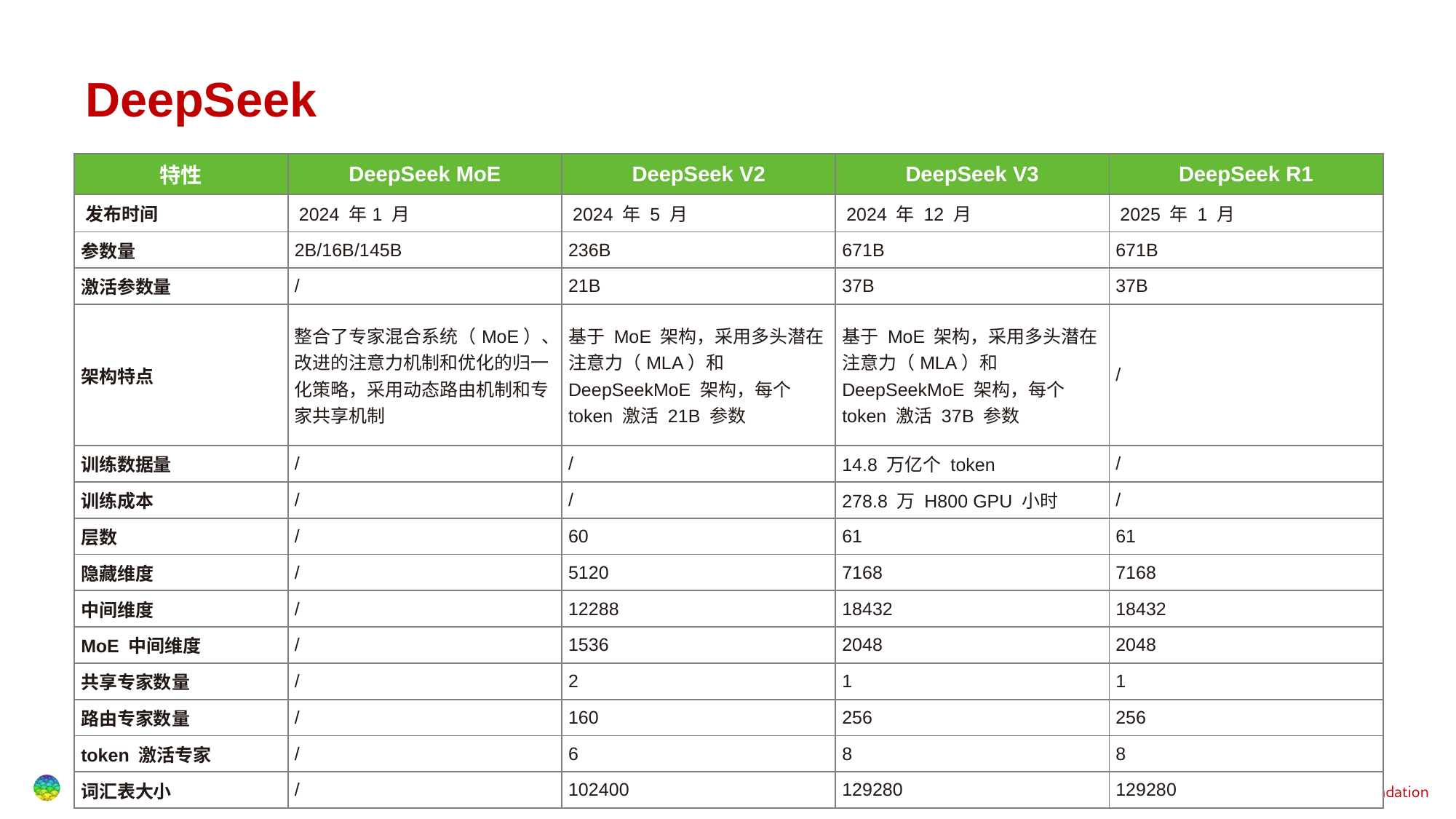

# DeepSeek
| 特性 | DeepSeek MoE | DeepSeek V2 | DeepSeek V3 | DeepSeek R1 |
| --- | --- | --- | --- | --- |
| 发布时间 | 2024 年1 月 | 2024 年 5 月 | 2024 年 12 月 | 2025 年 1 月 |
| 参数量 | 2B/16B/145B | 236B | 671B | 671B |
| 激活参数量 | / | 21B | 37B | 37B |
| 架构特点 | 整合了专家混合系统（MoE）、改进的注意力机制和优化的归一化策略，采用动态路由机制和专家共享机制 | 基于 MoE 架构，采用多头潜在注意力（MLA）和 DeepSeekMoE 架构，每个 token 激活 21B 参数 | 基于 MoE 架构，采用多头潜在注意力（MLA）和 DeepSeekMoE 架构，每个 token 激活 37B 参数 | / |
| 训练数据量 | / | / | 14.8 万亿个 token | / |
| 训练成本 | / | / | 278.8 万 H800 GPU 小时 | / |
| 层数 | / | 60 | 61 | 61 |
| 隐藏维度 | / | 5120 | 7168 | 7168 |
| 中间维度 | / | 12288 | 18432 | 18432 |
| MoE 中间维度 | / | 1536 | 2048 | 2048 |
| 共享专家数量 | / | 2 | 1 | 1 |
| 路由专家数量 | / | 160 | 256 | 256 |
| token 激活专家 | / | 6 | 8 | 8 |
| 词汇表大小 | / | 102400 | 129280 | 129280 |